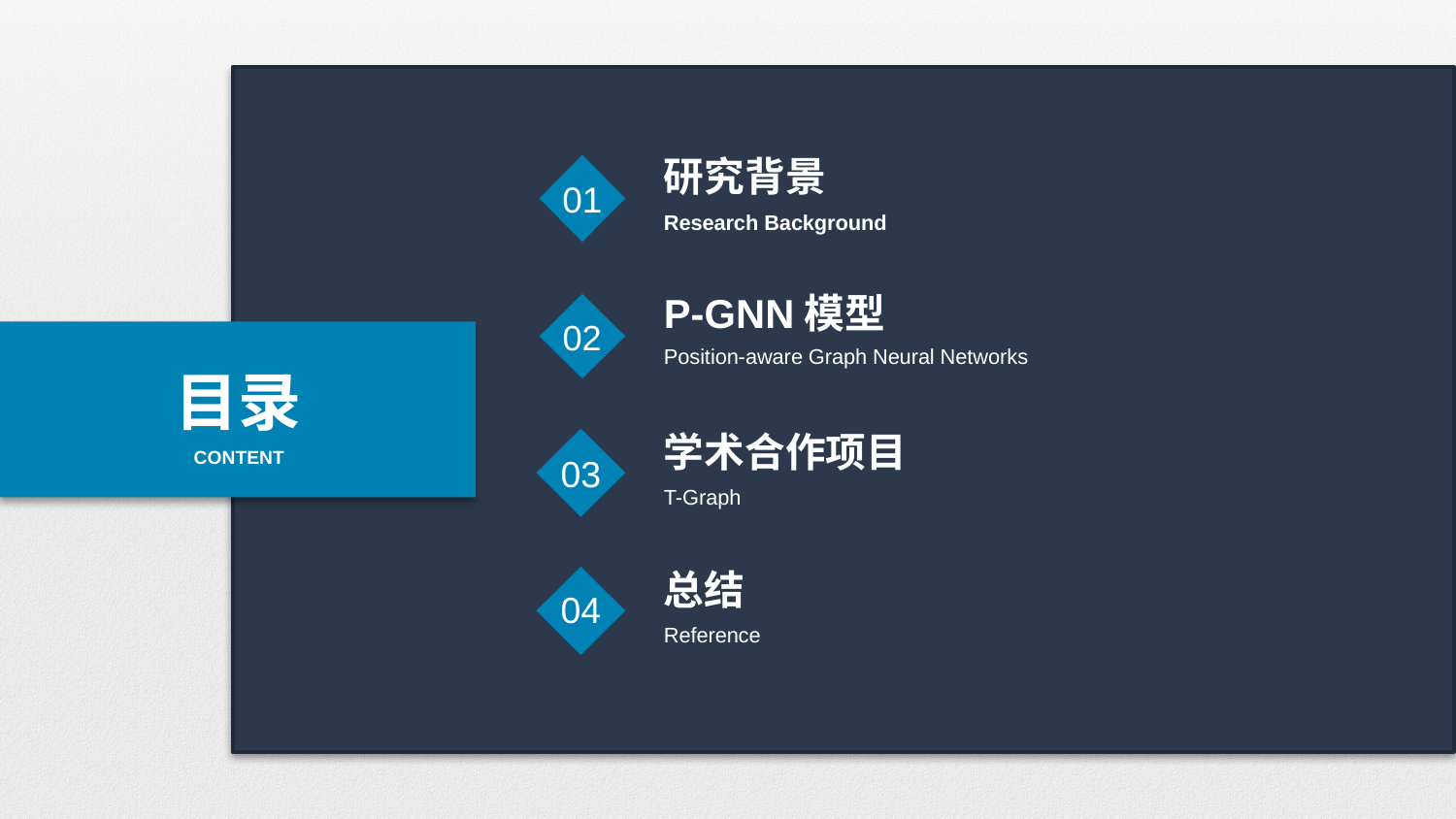

01
研究背景
Research Background
02
P-GNN模型
Position-aware Graph Neural Networks

目录
CONTENT
03
学术合作项目
T-Graph
04
总结
Reference